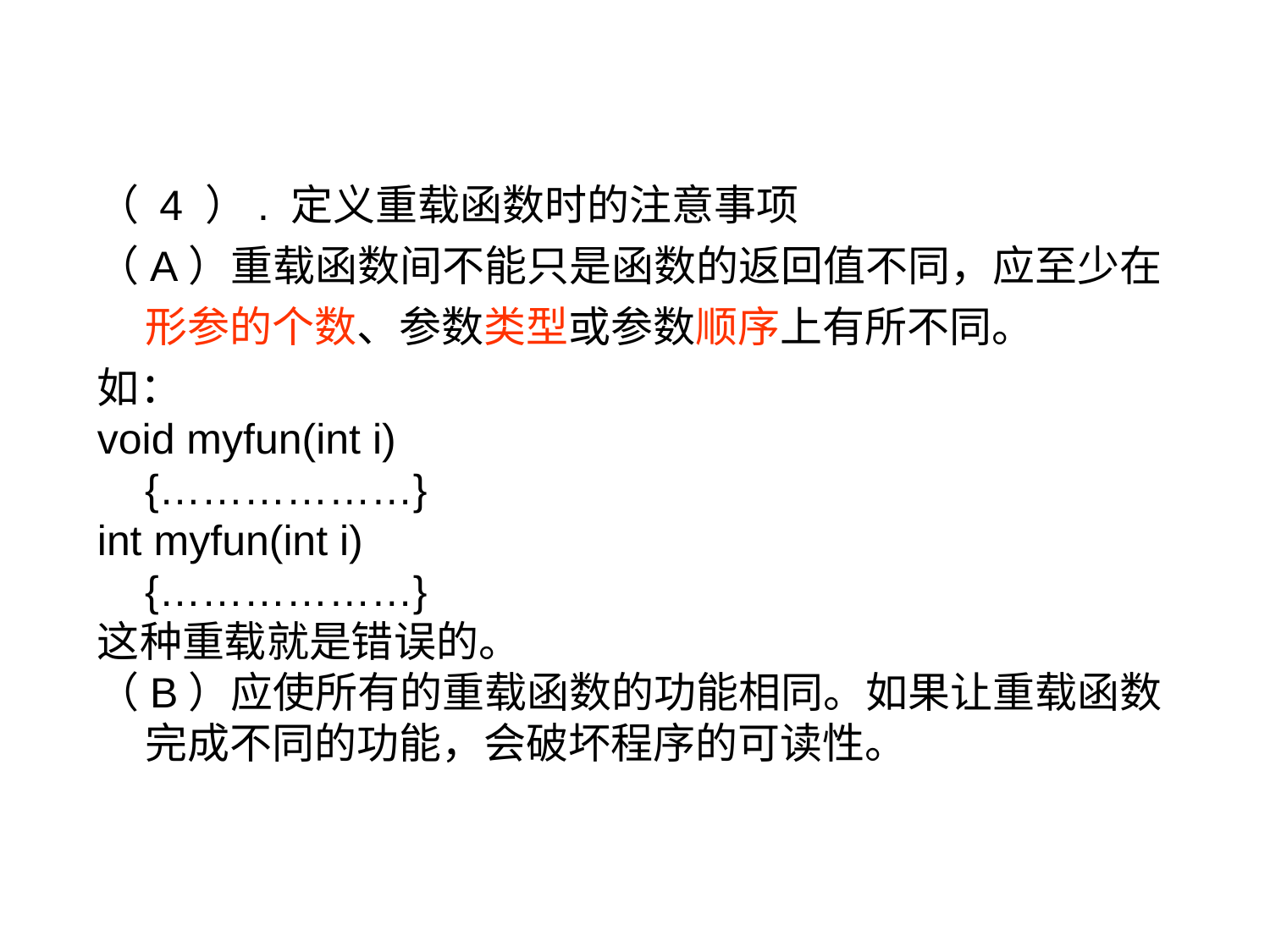

（ 4 ）. 定义重载函数时的注意事项
（A）重载函数间不能只是函数的返回值不同，应至少在形参的个数、参数类型或参数顺序上有所不同。
如：
void myfun(int i)
    {………………}
int myfun(int i)
    {………………}
这种重载就是错误的。
（B）应使所有的重载函数的功能相同。如果让重载函数完成不同的功能，会破坏程序的可读性。